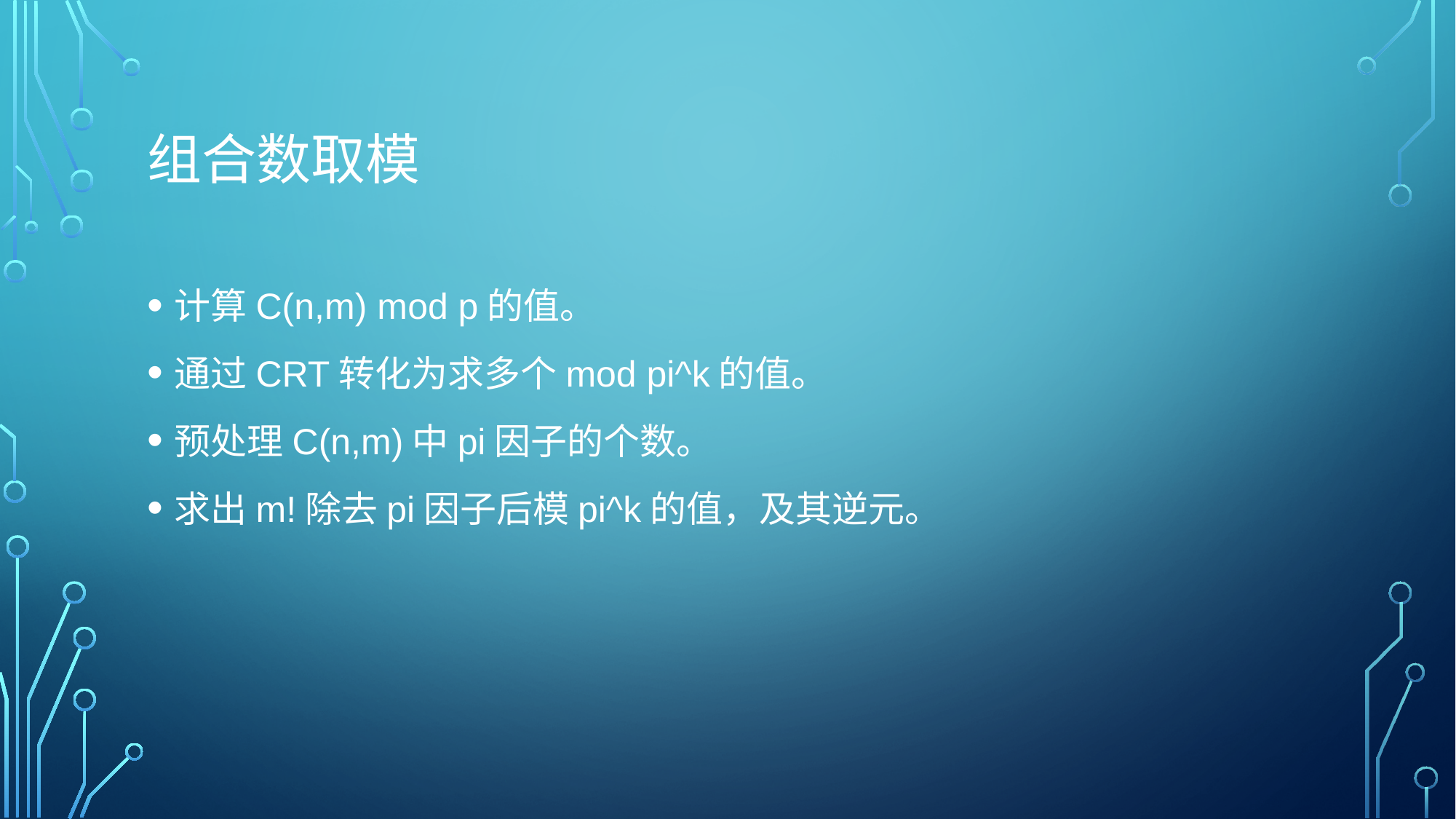

# 组合数取模
计算C(n,m) mod p的值。
通过CRT转化为求多个mod pi^k的值。
预处理C(n,m)中pi因子的个数。
求出m!除去pi因子后模pi^k的值，及其逆元。